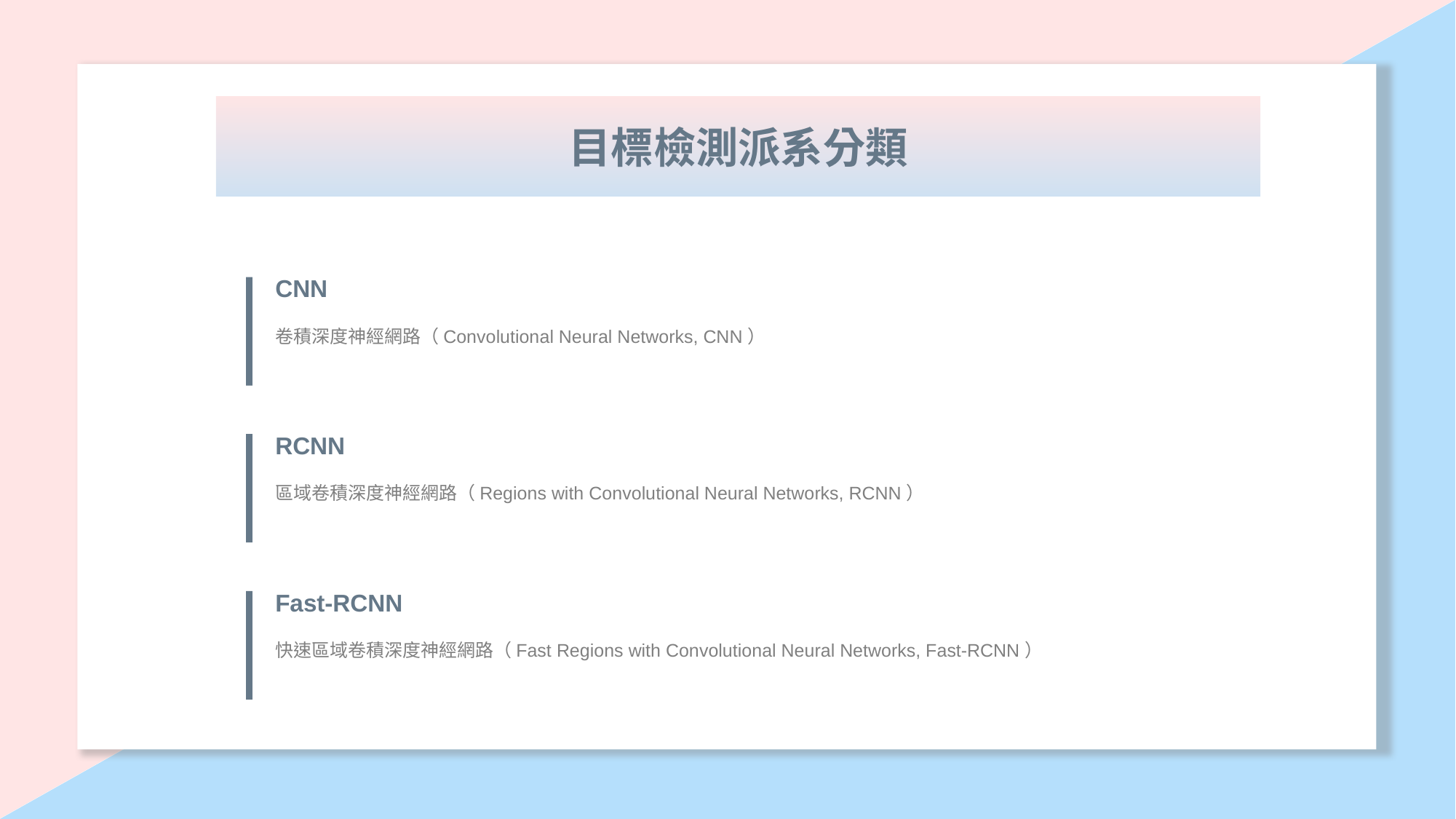

目標檢測派系分類
CNN

卷積深度神經網路（Convolutional Neural Networks, CNN）
RCNN

區域卷積深度神經網路（Regions with Convolutional Neural Networks, RCNN）
Fast-RCNN

快速區域卷積深度神經網路（Fast Regions with Convolutional Neural Networks, Fast-RCNN）